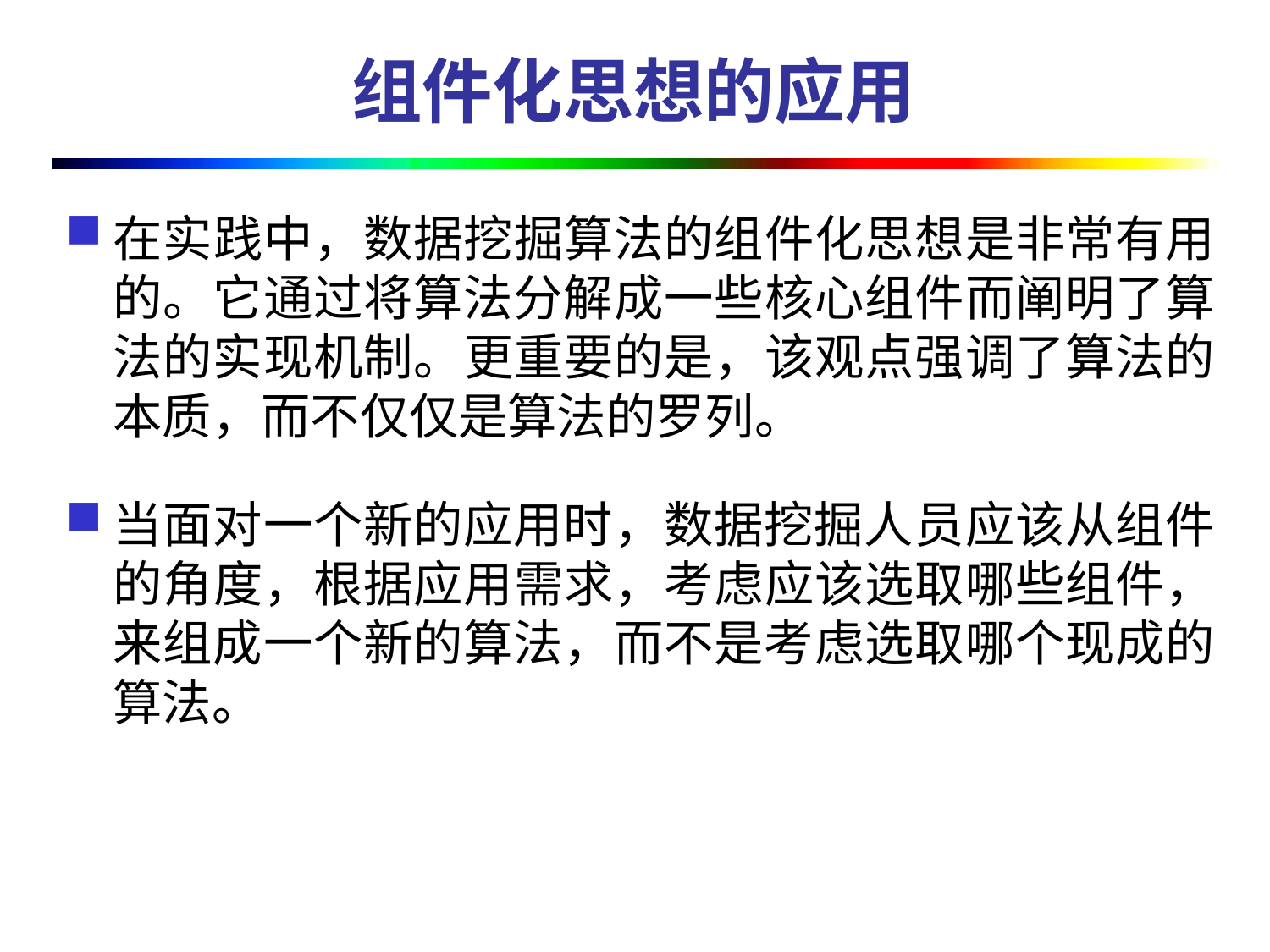

# 组件化思想的应用
在实践中，数据挖掘算法的组件化思想是非常有用的。它通过将算法分解成一些核心组件而阐明了算法的实现机制。更重要的是，该观点强调了算法的本质，而不仅仅是算法的罗列。
当面对一个新的应用时，数据挖掘人员应该从组件的角度，根据应用需求，考虑应该选取哪些组件，来组成一个新的算法，而不是考虑选取哪个现成的算法。